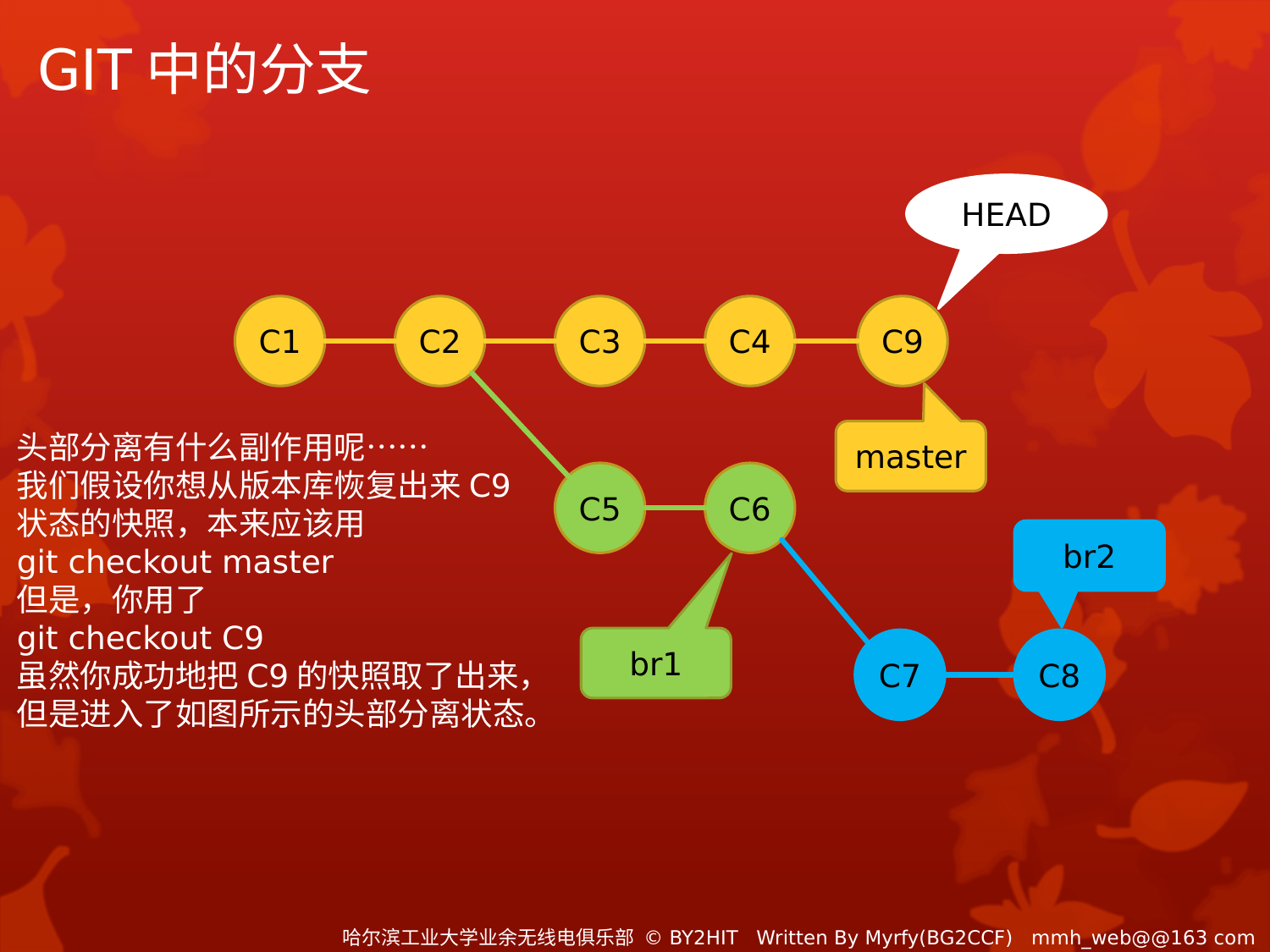

# GIT中的分支
HEAD
C1
C2
C3
C4
C9
头部分离有什么副作用呢……
我们假设你想从版本库恢复出来C9状态的快照，本来应该用
git checkout master
但是，你用了
git checkout C9
虽然你成功地把C9的快照取了出来，但是进入了如图所示的头部分离状态。
master
C5
C6
br2
br1
C7
C8